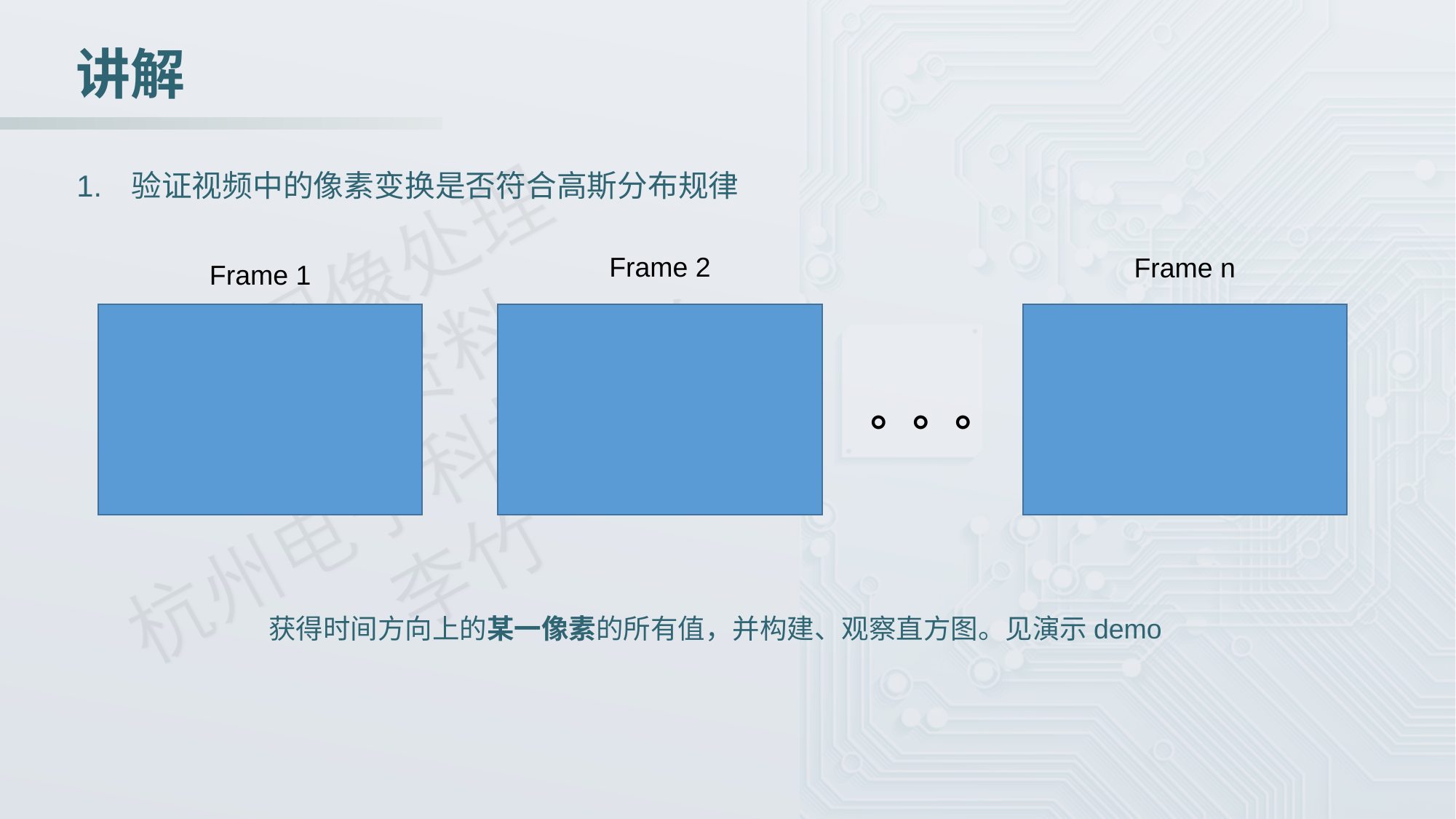

讲解

验证视频中的像素变换是否符合高斯分布规律
Frame 2
Frame n
Frame 1

。。。
获得时间方向上的某一像素的所有值，并构建、观察直方图。见演示demo